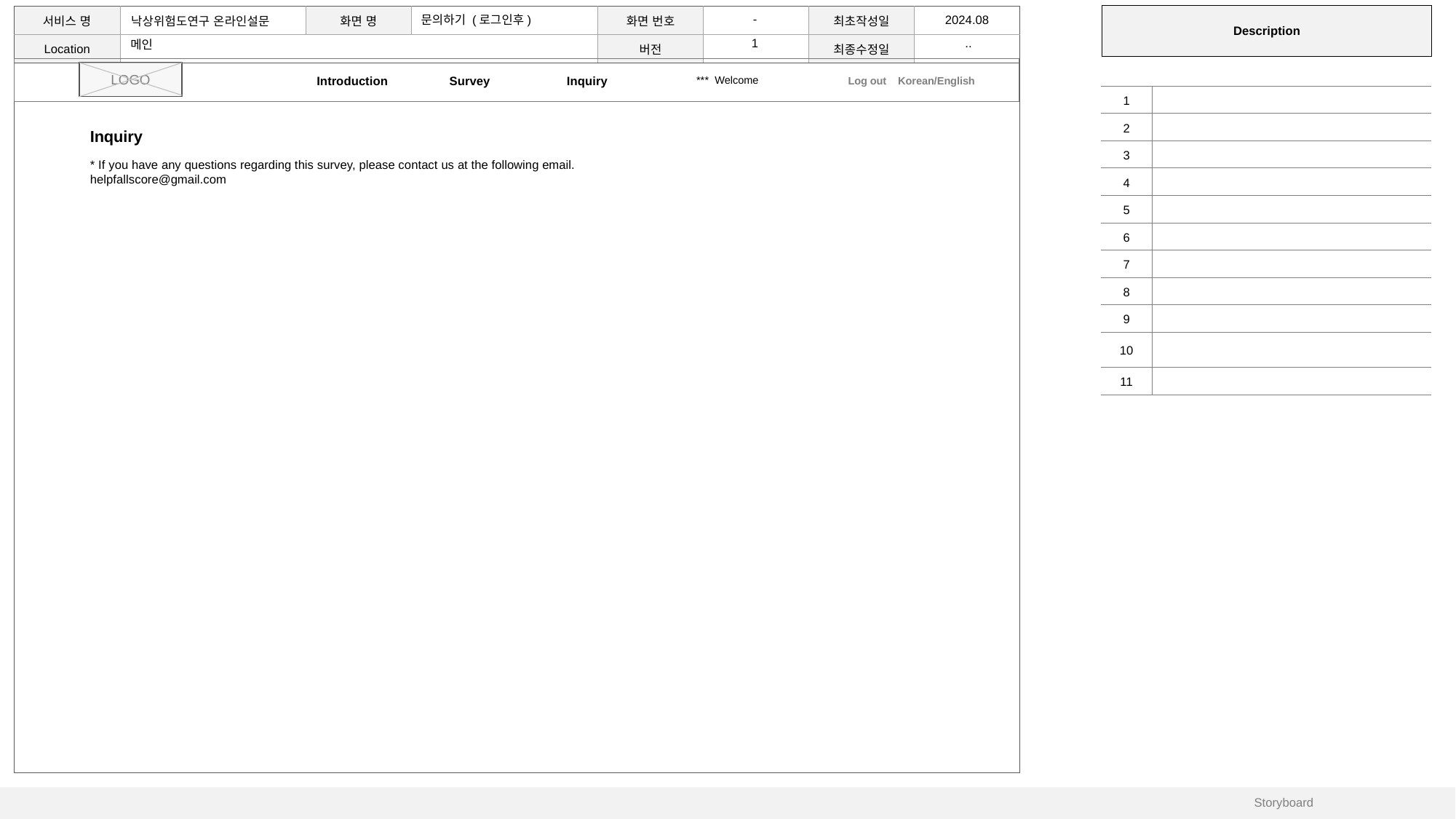

-
문의하기 (로그인후)
1
..
메인

| Introduction | Survey | Inquiry |
| --- | --- | --- |
|  |  |
| --- | --- |
| 1 |  |
| 2 |  |
| 3 |  |
| 4 |  |
| 5 |  |
| 6 |  |
| 7 |  |
| 8 |  |
| 9 |  |
| 10 |  |
| 11 |  |
LOGO
***  Welcome
Log out    Korean/English
Inquiry
* If you have any questions regarding this survey, please contact us at the following email.
helpfallscore@gmail.com